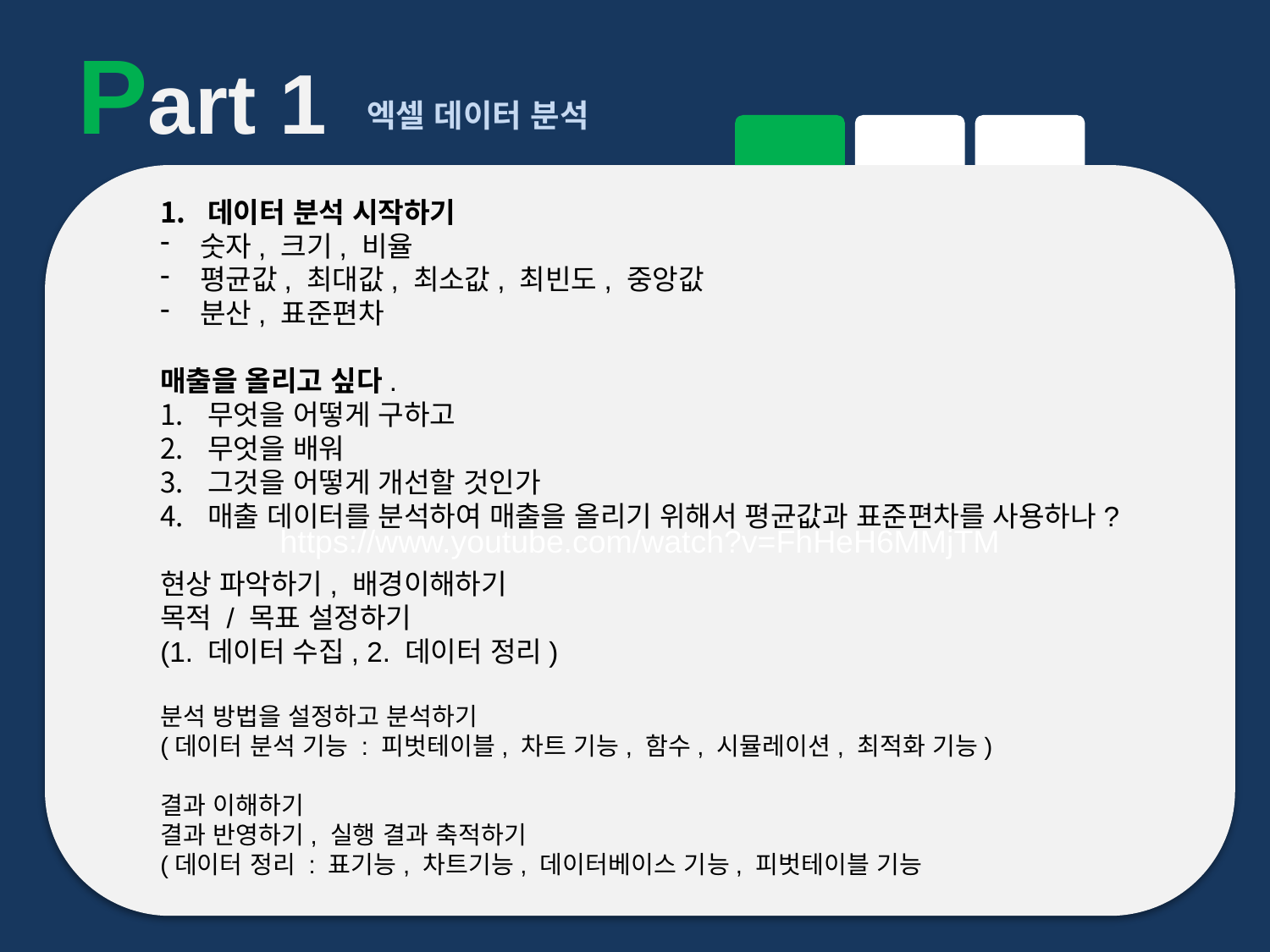

Part 1
엑셀 데이터 분석

https://www.youtube.com/watch?v=FhHeH6MMjTM
데이터 분석 시작하기
숫자, 크기, 비율
평균값, 최대값, 최소값, 최빈도, 중앙값
분산, 표준편차

매출을 올리고 싶다.
무엇을 어떻게 구하고
무엇을 배워
그것을 어떻게 개선할 것인가
매출 데이터를 분석하여 매출을 올리기 위해서 평균값과 표준편차를 사용하나?
현상 파악하기, 배경이해하기
목적 / 목표 설정하기
(1. 데이터 수집, 2. 데이터 정리)

분석 방법을 설정하고 분석하기
(데이터 분석 기능 : 피벗테이블, 차트 기능, 함수, 시뮬레이션, 최적화 기능)

결과 이해하기
결과 반영하기, 실행 결과 축적하기
(데이터 정리 : 표기능, 차트기능, 데이터베이스 기능, 피벗테이블 기능